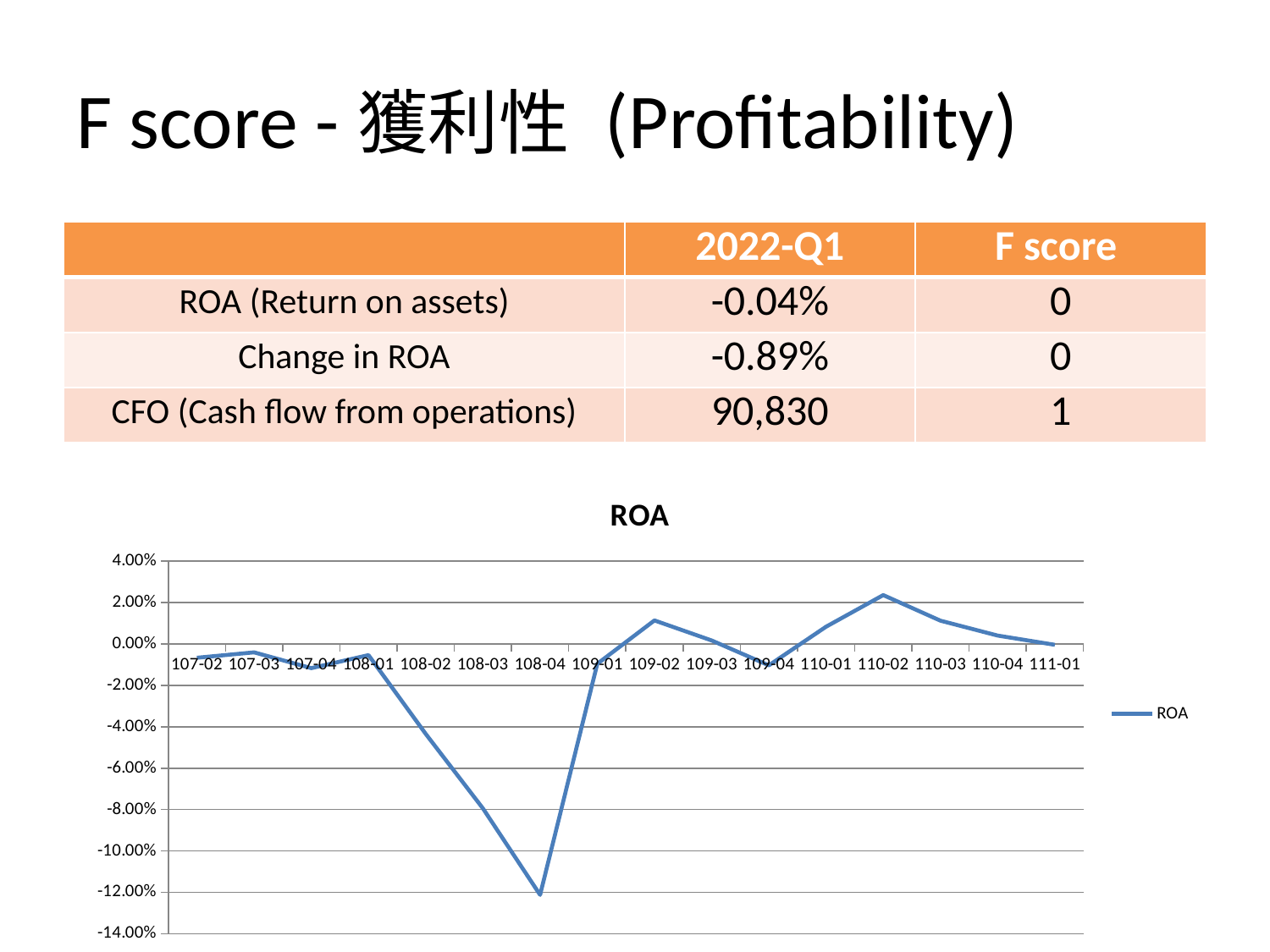

# F score -獲利性 (Profitability)
|  | 2022-Q1 | F score |
| --- | --- | --- |
| ROA (Return on assets) | -0.04% | 0 |
| Change in ROA | -0.89% | 0 |
| CFO (Cash flow from operations) | 90,830 | 1 |

### Chart:

| Category | ROA |
|---|---|
| 107-02 | -0.006645811919943397 |
| 107-03 | -0.004041653259959473 |
| 107-04 | -0.011660704679434012 |
| 108-01 | -0.005373780447408257 |
| 108-02 | -0.04343714651084383 |
| 108-03 | -0.07941323983306121 |
| 108-04 | -0.1212091866031379 |
| 109-01 | -0.009567372357607436 |
| 109-02 | 0.011391865418674266 |
| 109-03 | 0.0016923831653430457 |
| 109-04 | -0.010324945955670899 |
| 110-01 | 0.008353260460397301 |
| 110-02 | 0.02361233399183009 |
| 110-03 | 0.011251733707813336 |
| 110-04 | 0.004080823464062882 |
| 111-01 | -0.0003916133121836264 |